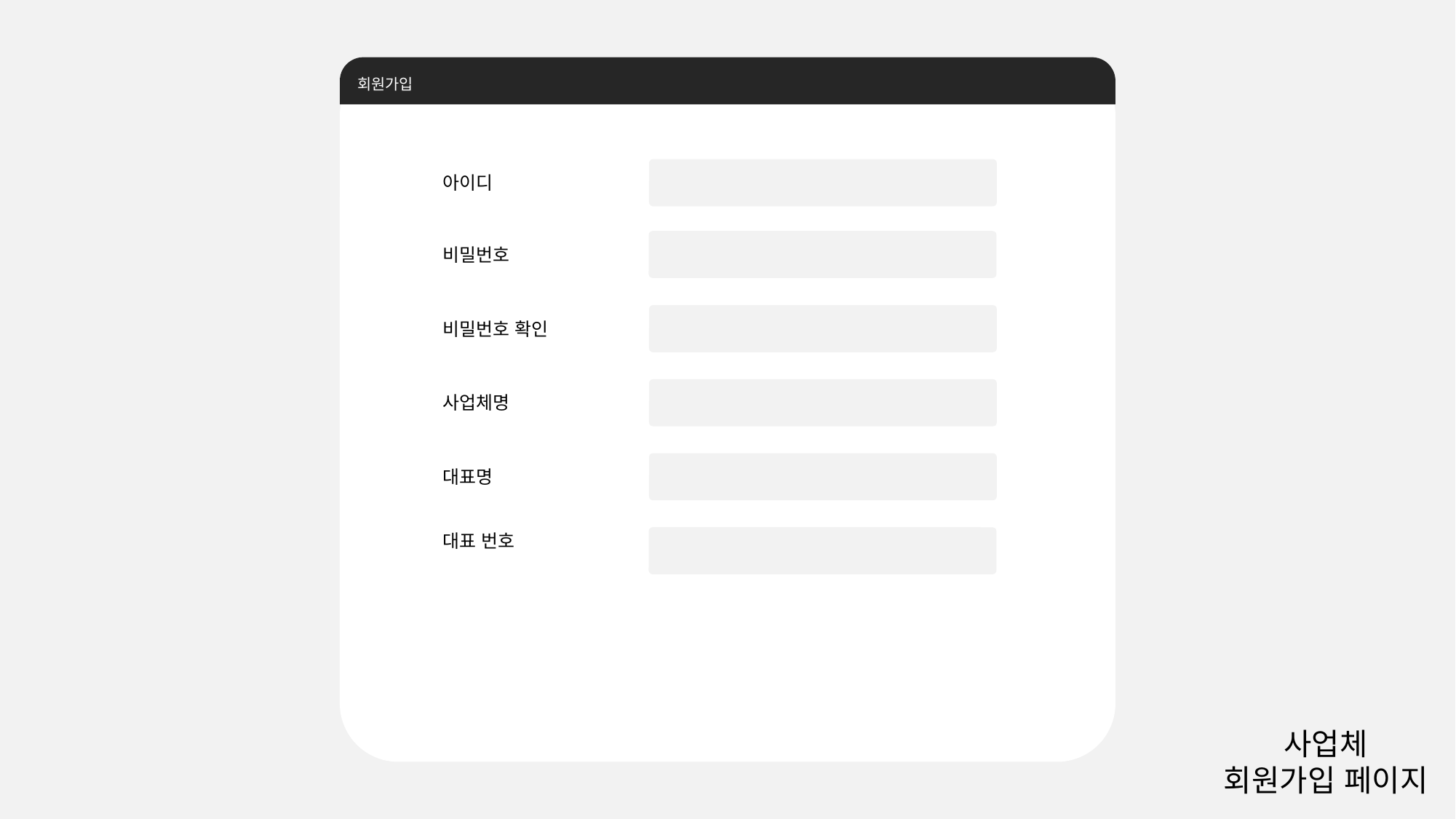

회원가입

아이디

비밀번호

비밀번호 확인

사업체명

대표명
대표 번호

사업체
회원가입 페이지